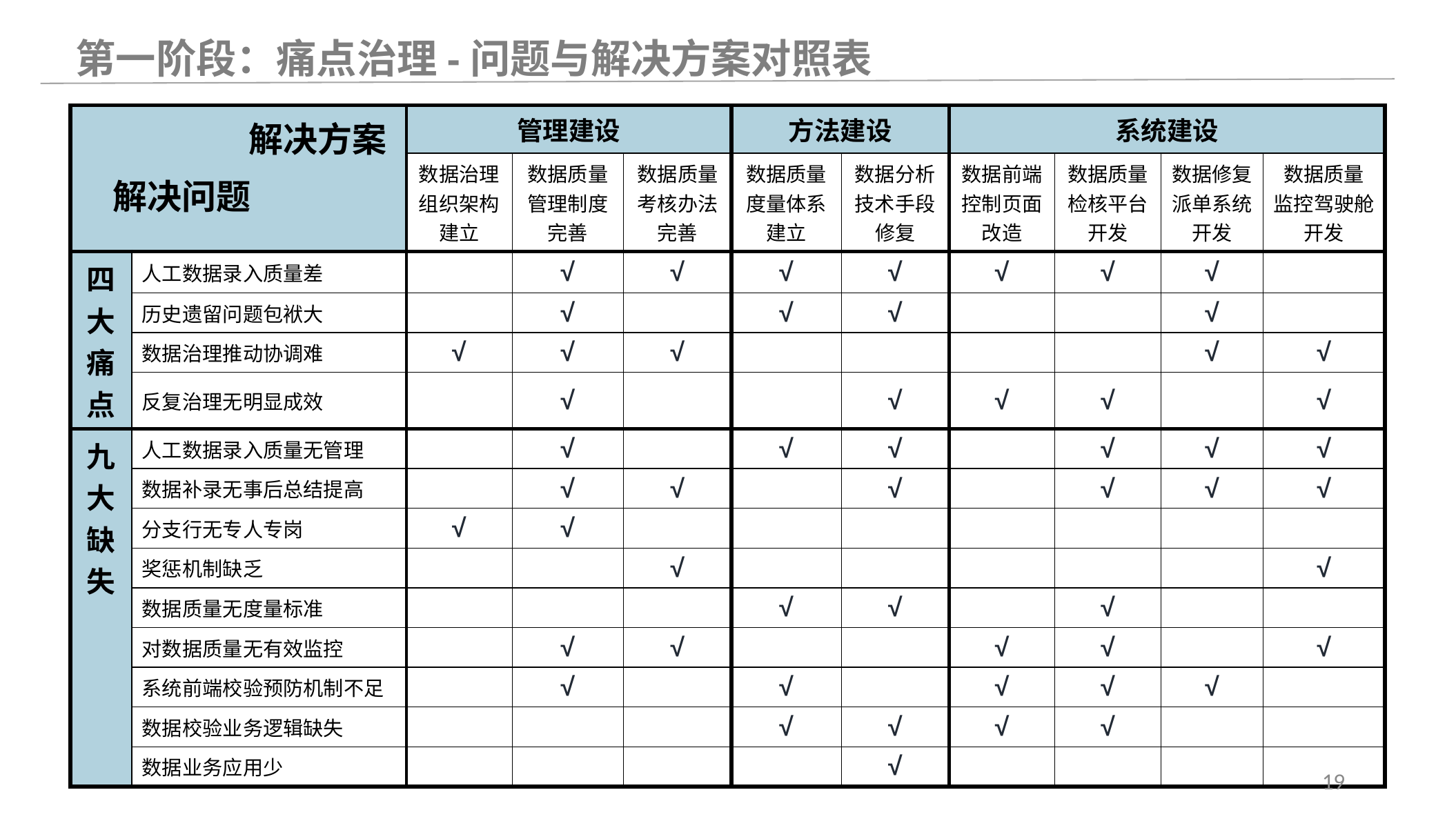

第一阶段：痛点治理-问题与解决方案对照表
|  |  | 管理建设 |  |  | 方法建设 |  | 系统建设 |  |  |  |
| --- | --- | --- | --- | --- | --- | --- | --- | --- | --- | --- |
|  |  | 数据治理组织架构 建立 | 数据质量管理制度 完善 | 数据质量考核办法 完善 | 数据质量度量体系 建立 | 数据分析技术手段修复 | 数据前端控制页面改造 | 数据质量检核平台 开发 | 数据修复派单系统 开发 | 数据质量 监控驾驶舱 开发 |
| 四大痛点 | 人工数据录入质量差 |  | √ | √ | √ | √ | √ | √ | √ |  |
|  | 历史遗留问题包袱大 |  | √ |  | √ | √ |  |  | √ |  |
|  | 数据治理推动协调难 | √ | √ | √ |  |  |  |  | √ | √ |
|  | 反复治理无明显成效 |  | √ |  |  | √ | √ | √ |  | √ |
| 九大缺失 | 人工数据录入质量无管理 |  | √ |  | √ | √ |  | √ | √ | √ |
|  | 数据补录无事后总结提高 |  | √ | √ |  | √ |  | √ | √ | √ |
|  | 分支行无专人专岗 | √ | √ |  |  |  |  |  |  |  |
|  | 奖惩机制缺乏 |  |  | √ |  |  |  |  |  | √ |
|  | 数据质量无度量标准 |  |  |  | √ | √ |  | √ |  |  |
|  | 对数据质量无有效监控 |  | √ | √ |  |  | √ | √ |  | √ |
|  | 系统前端校验预防机制不足 |  | √ |  | √ |  | √ | √ | √ |  |
|  | 数据校验业务逻辑缺失 |  |  |  | √ | √ | √ | √ |  |  |
|  | 数据业务应用少 |  |  |  |  | √ |  |  |  |  |
解决方案
解决问题
19